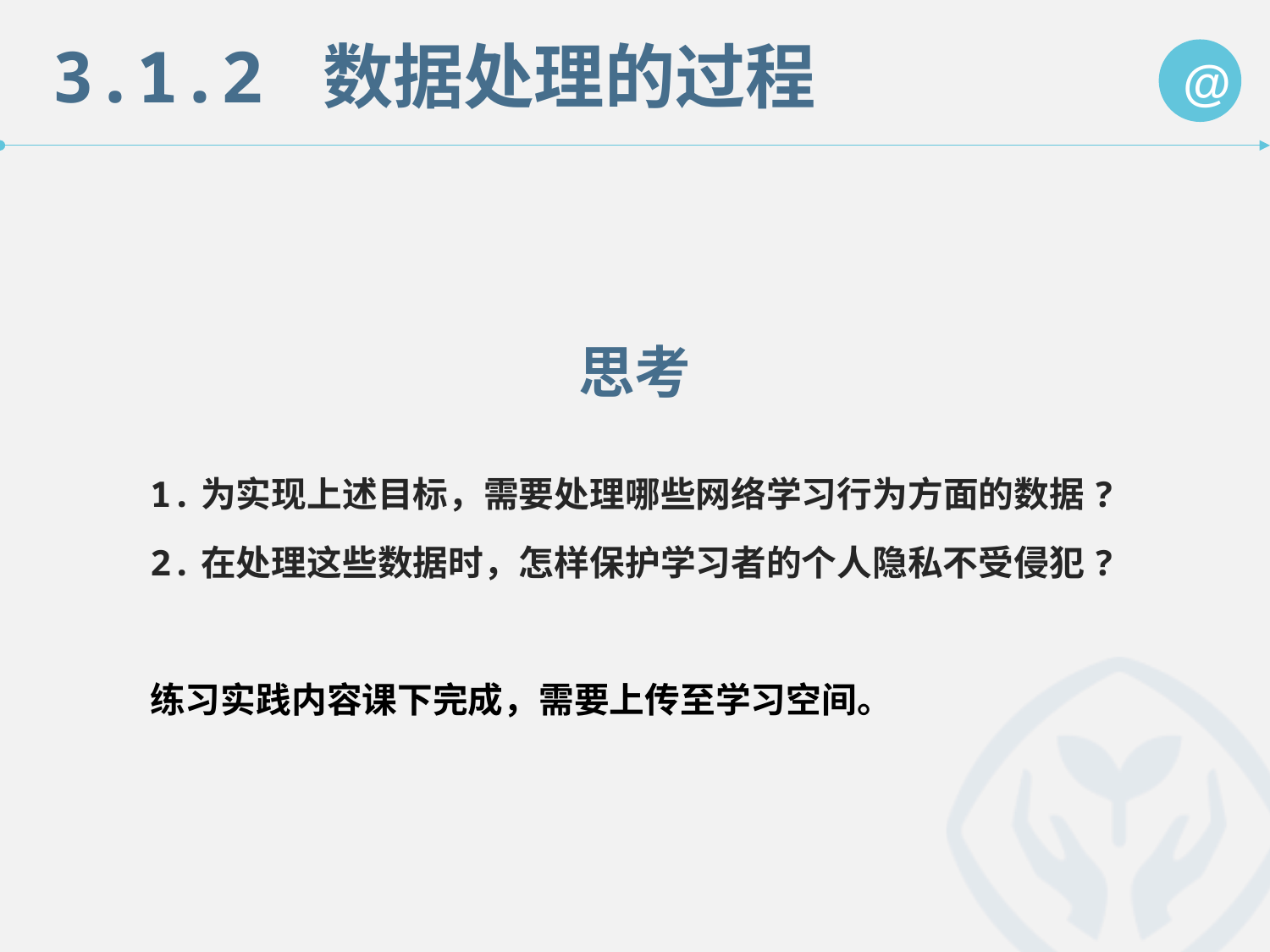

3.1.2 数据处理的过程
@
思考
1.为实现上述目标，需要处理哪些网络学习行为方面的数据?
2.在处理这些数据时，怎样保护学习者的个人隐私不受侵犯?

练习实践内容课下完成，需要上传至学习空间。